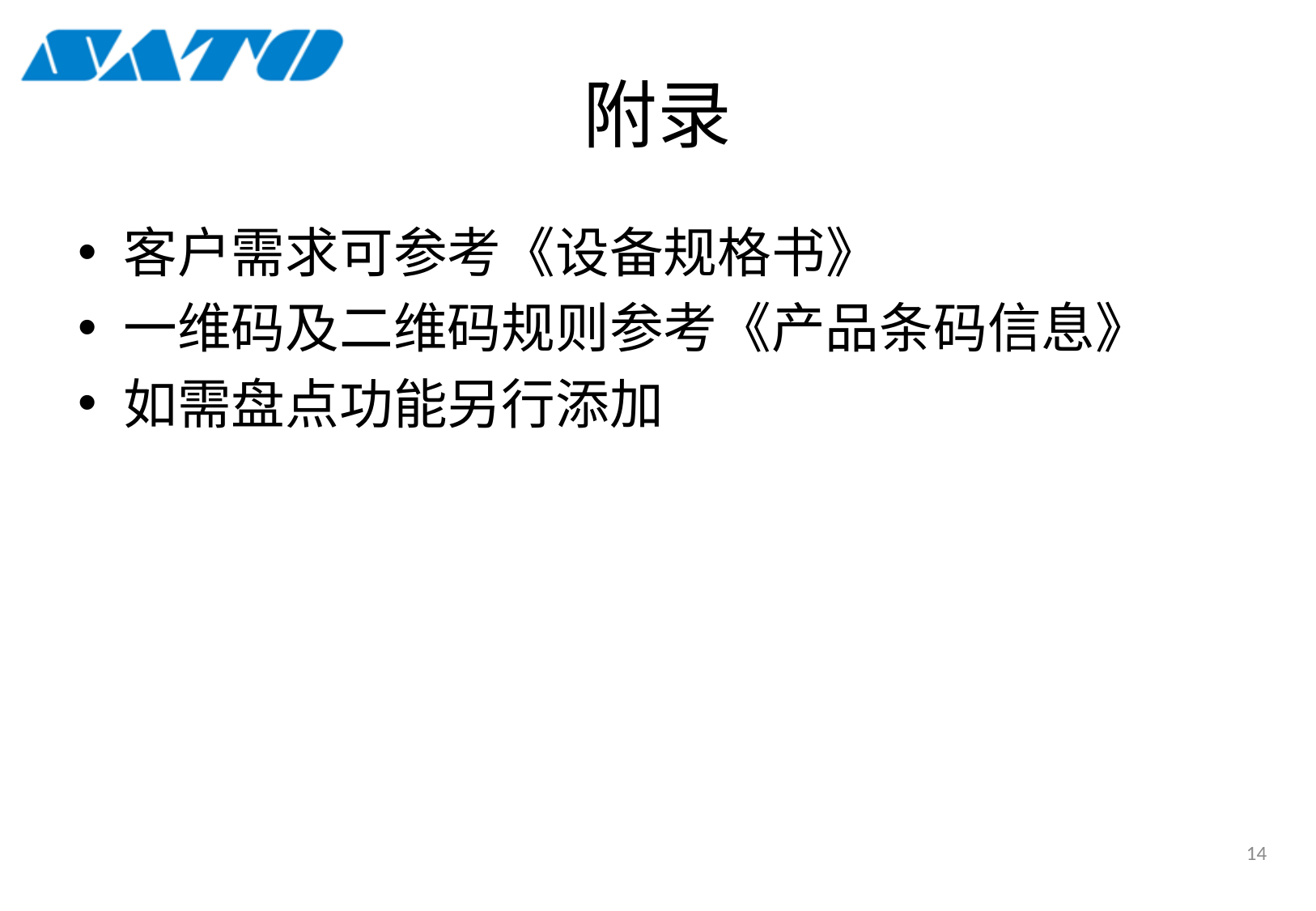

# 附录
客户需求可参考《设备规格书》
一维码及二维码规则参考《产品条码信息》
如需盘点功能另行添加

14